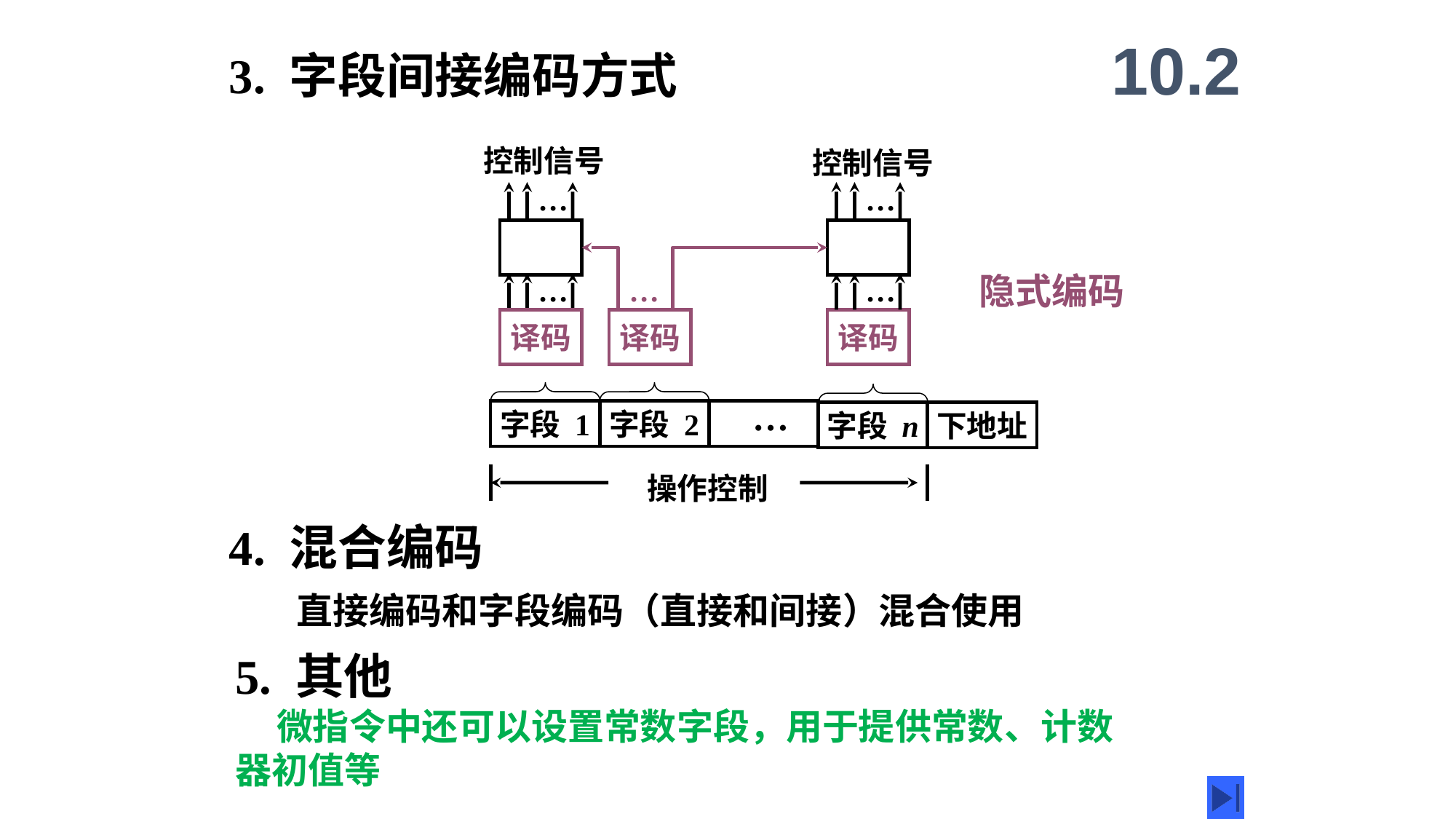

10.2
3. 字段间接编码方式
控制信号
控制信号
…
…

…
…
…

译码
译码
译码

…
字段 1
字段 2

字段 n
下地址
操作控制

隐式编码
4. 混合编码
直接编码和字段编码（直接和间接）混合使用
5. 其他
    微指令中还可以设置常数字段，用于提供常数、计数器初值等